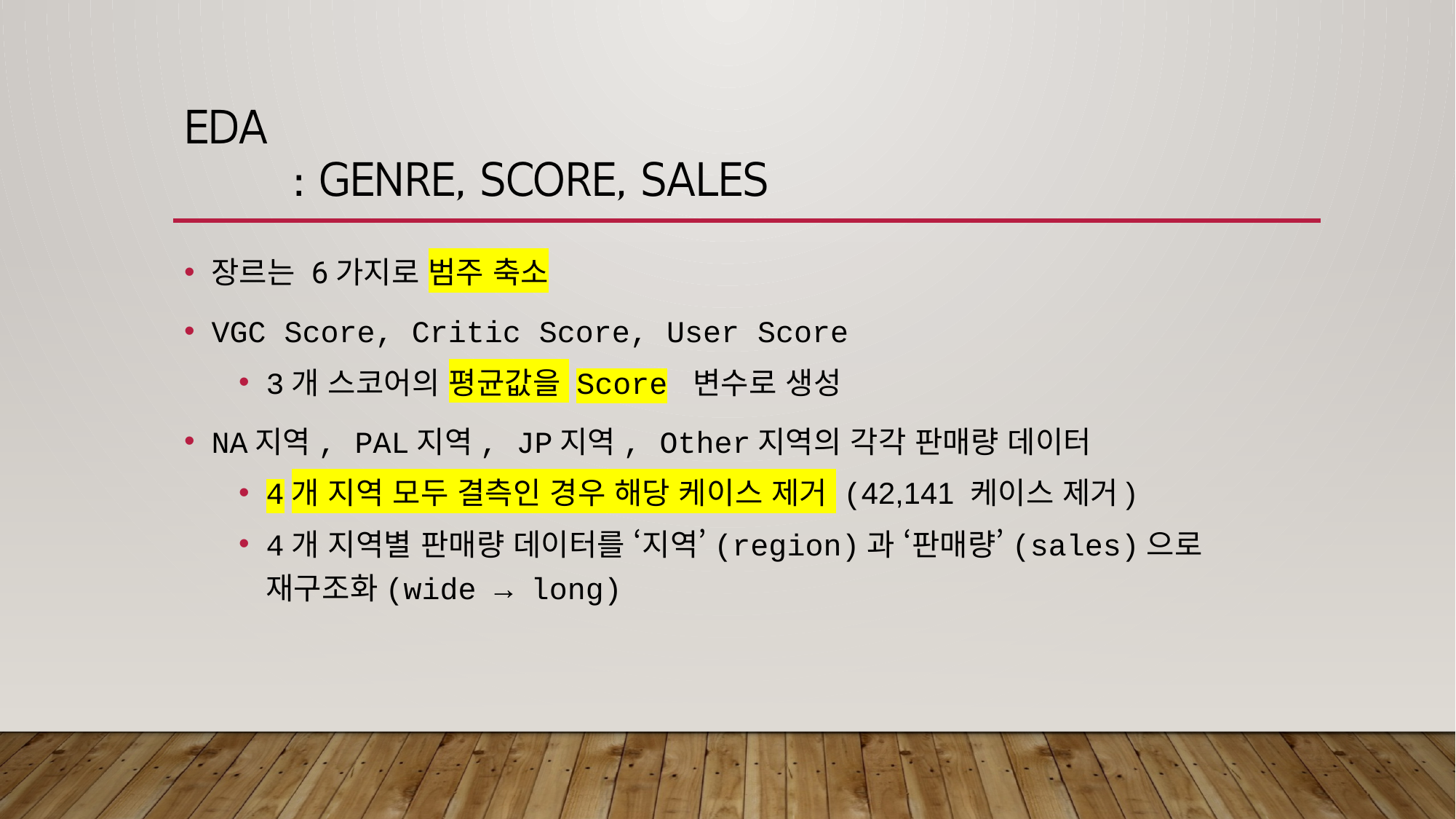

# EDA : genre, SCORE, Sales
장르는 6가지로 범주 축소
VGC Score, Critic Score, User Score
3개 스코어의 평균값을 Score 변수로 생성
NA지역, PAL지역, JP지역, Other지역의 각각 판매량 데이터
4개 지역 모두 결측인 경우 해당 케이스 제거 (42,141 케이스 제거)
4개 지역별 판매량 데이터를 ‘지역’(region)과 ‘판매량’(sales)으로 재구조화(wide → long)